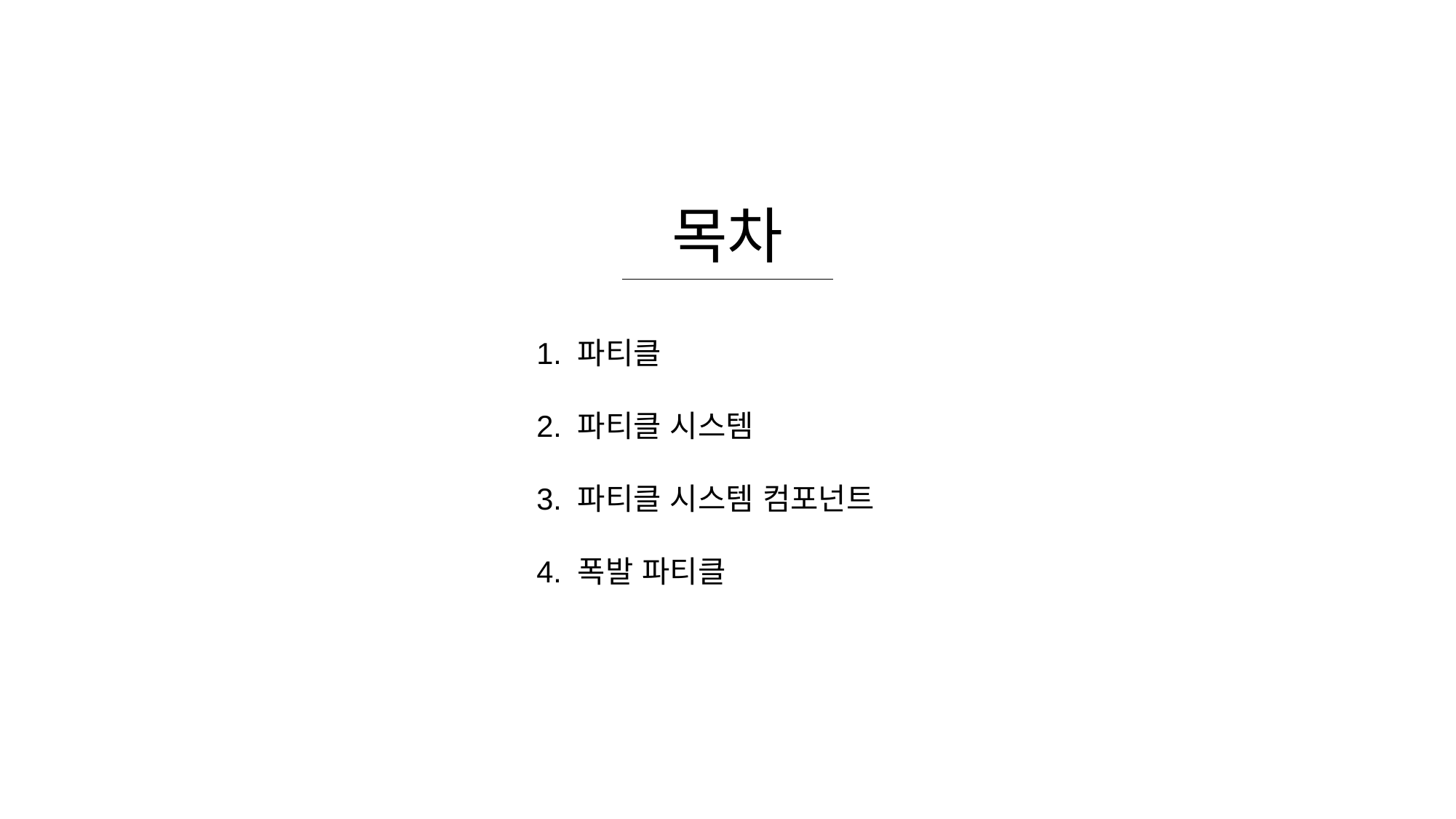

목차
1. 파티클

2. 파티클 시스템

3. 파티클 시스템 컴포넌트

4. 폭발 파티클